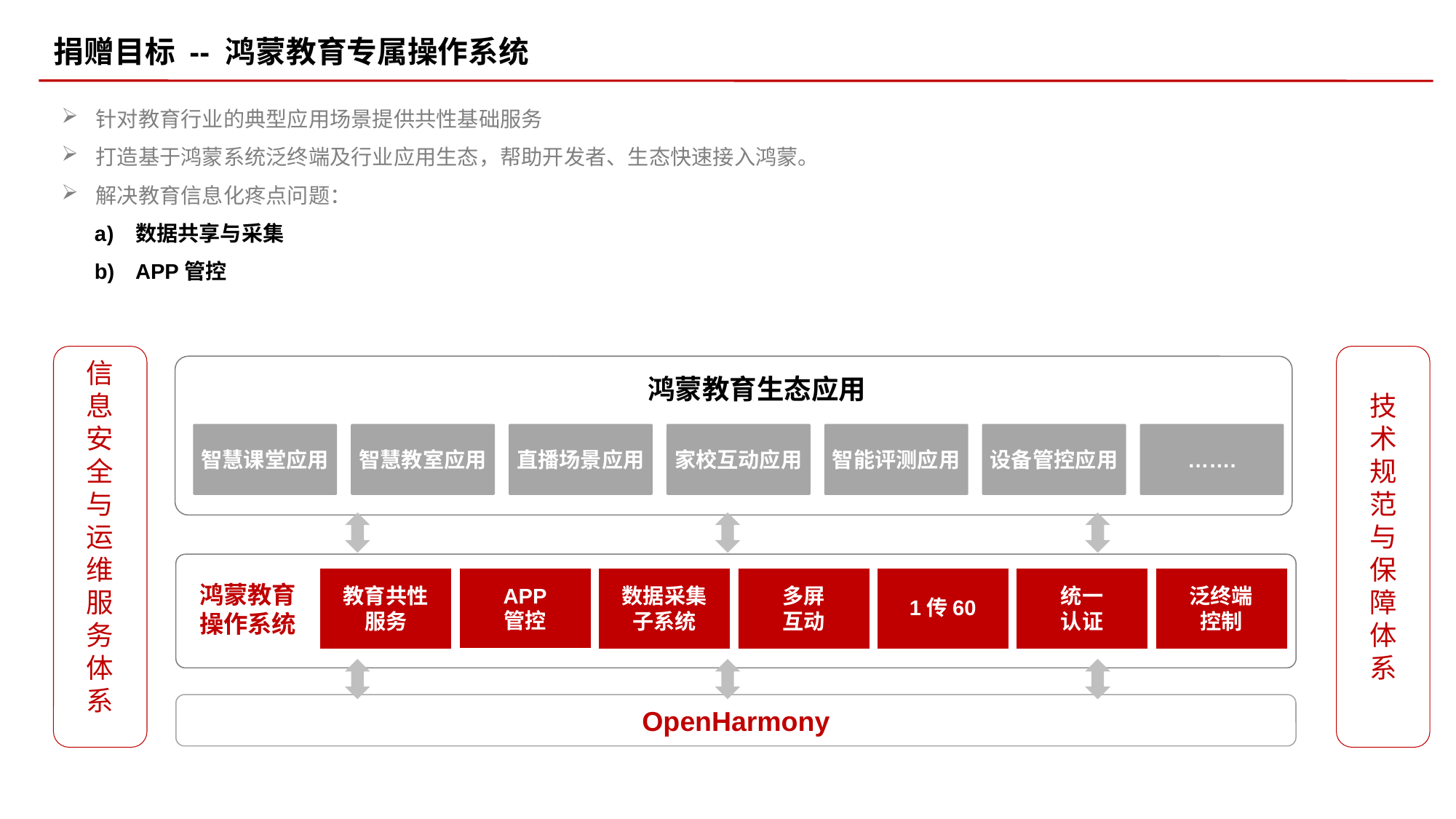

捐赠目标 -- 鸿蒙教育专属操作系统

针对教育行业的典型应用场景提供共性基础服务
打造基于鸿蒙系统泛终端及行业应用生态，帮助开发者、生态快速接入鸿蒙。
解决教育信息化疼点问题：

数据共享与采集
APP管控

信
息
安
全
与
运
维
服
务
体
系

技
术
规
范
与
保
障
体
系

鸿蒙教育生态应用
智慧课堂应用
智慧教室应用
直播场景应用
家校互动应用
智能评测应用
设备管控应用
…….

鸿蒙教育
操作系统
APP
管控
教育共性
服务
数据采集子系统
多屏
互动
统一
认证
泛终端
控制
1传60

OpenHarmony